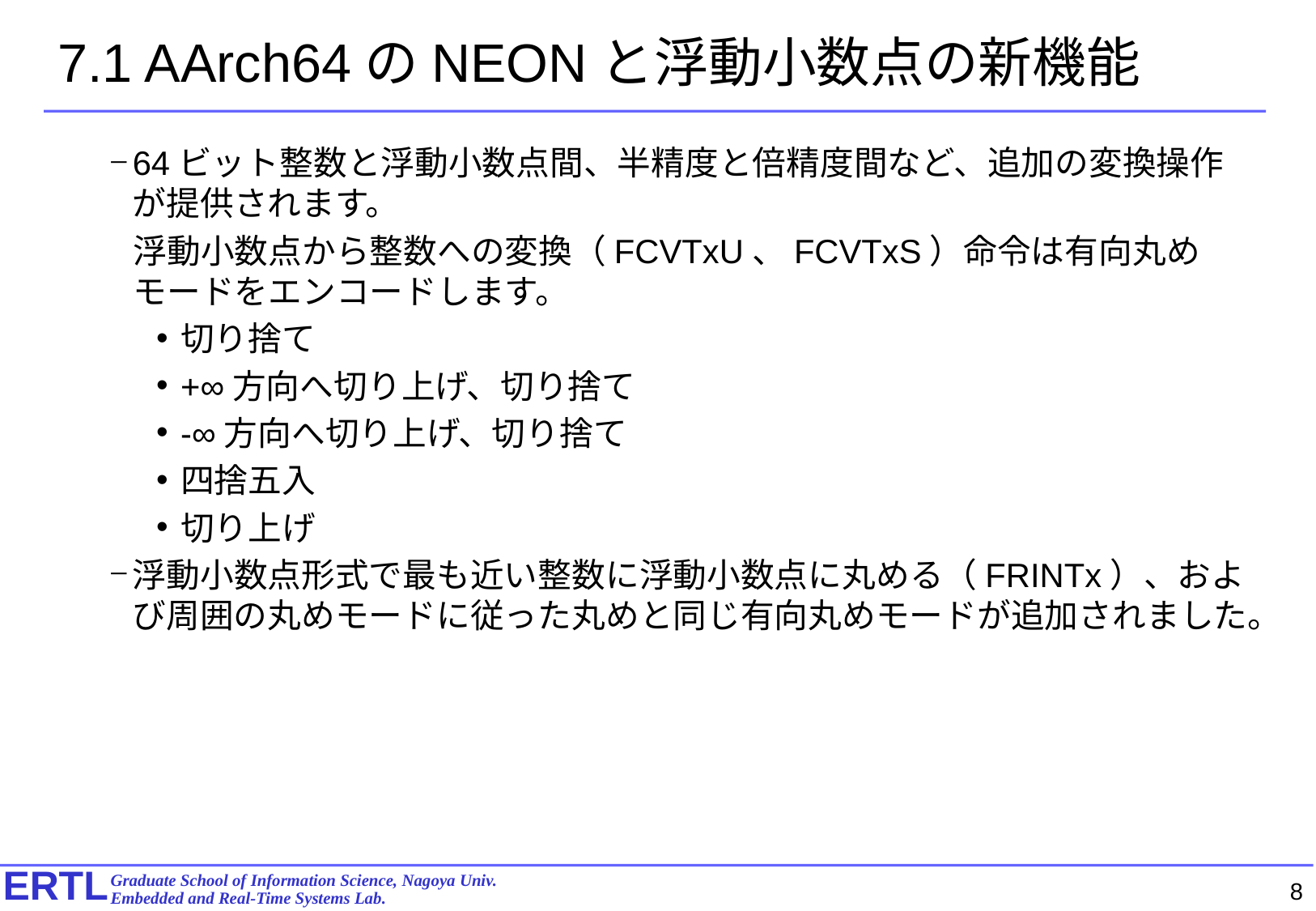

# 7.1 AArch64のNEONと浮動小数点の新機能
64ビット整数と浮動小数点間、半精度と倍精度間など、追加の変換操作が提供されます。
浮動小数点から整数への変換（FCVTxU、FCVTxS）命令は有向丸めモードをエンコードします。
切り捨て
+∞方向へ切り上げ、切り捨て
-∞方向へ切り上げ、切り捨て
四捨五入
切り上げ
浮動小数点形式で最も近い整数に浮動小数点に丸める（FRINTx）、および周囲の丸めモードに従った丸めと同じ有向丸めモードが追加されました。

8